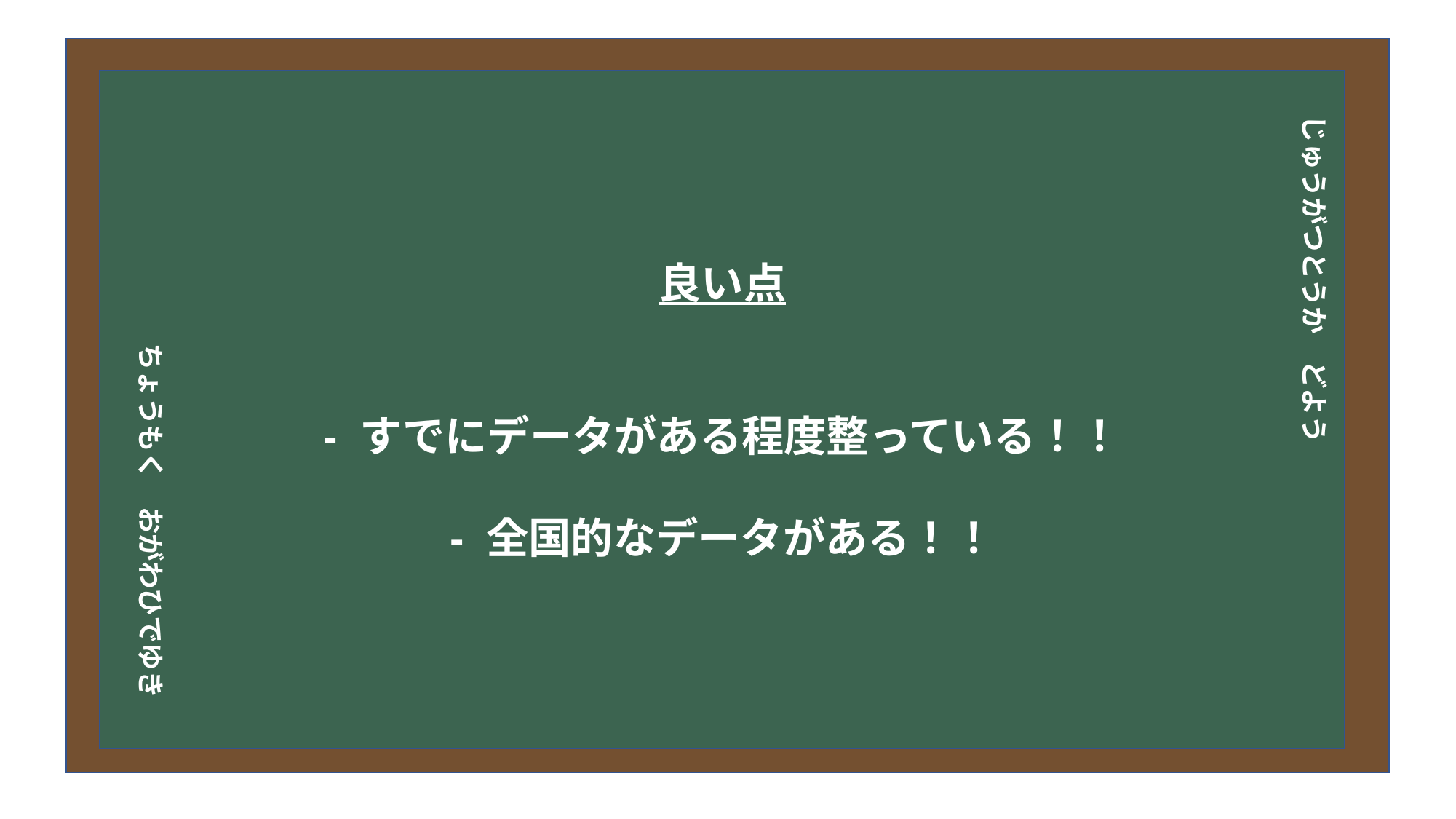

# 今日の目次
良い点

- すでにデータがある程度整っている！！

- 全国的なデータがある！！
じゅうがつとうか　どよう

DXについて
中小企業の問題
解決提案
まとめ
ちょうもく　おがわひでゆき